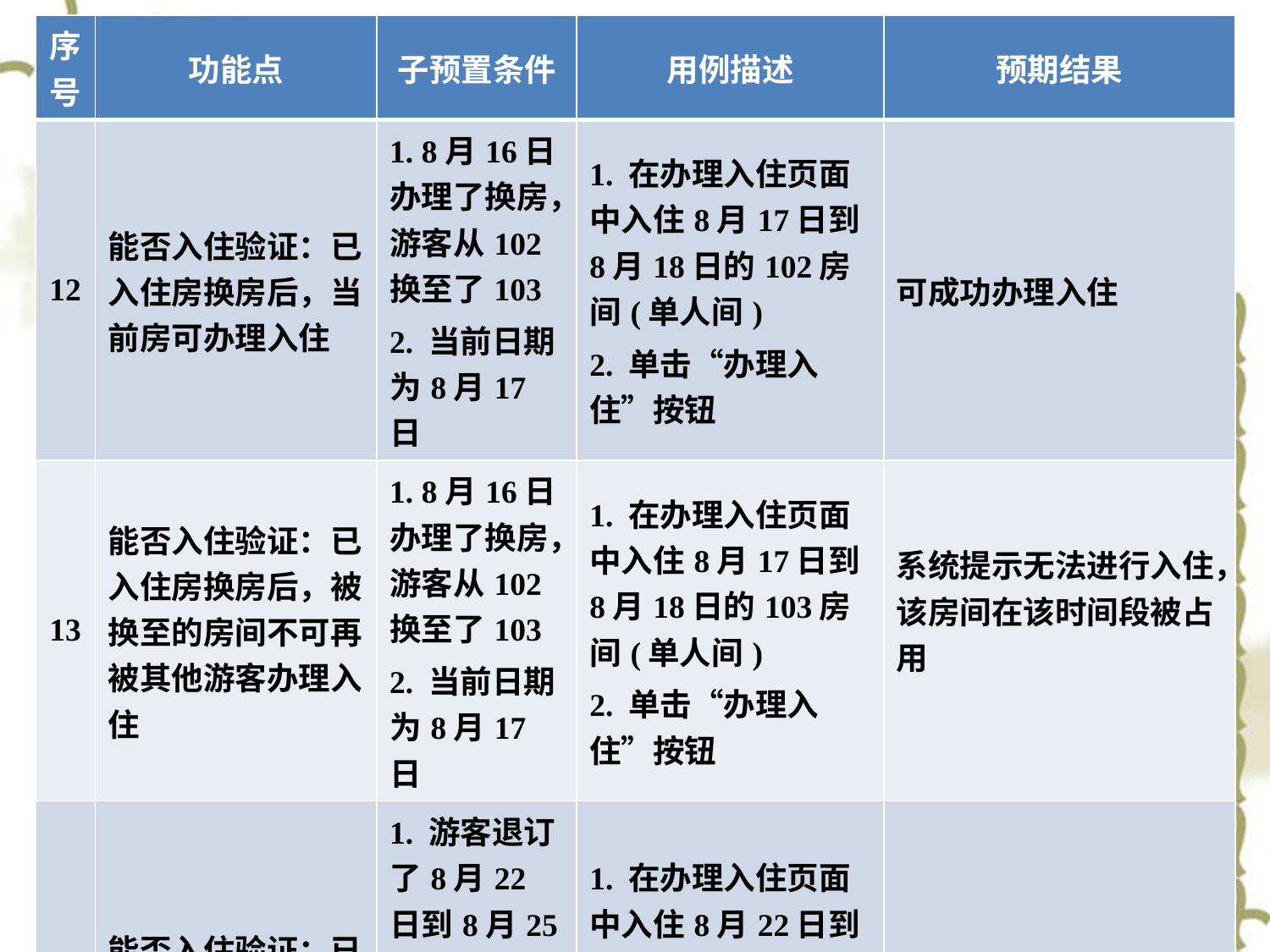

| 序号 | 功能点 | 子预置条件 | 用例描述 | 预期结果 |
| --- | --- | --- | --- | --- |
| 12 | 能否入住验证：已入住房换房后，当前房可办理入住 | 1. 8月16日办理了换房，游客从102换至了103 2. 当前日期为8月17日 | 1. 在办理入住页面中入住8月17日到8月18日的102房间(单人间) 2. 单击“办理入住”按钮 | 可成功办理入住 |
| 13 | 能否入住验证：已入住房换房后，被换至的房间不可再被其他游客办理入住 | 1. 8月16日办理了换房，游客从102换至了103 2. 当前日期为8月17日 | 1. 在办理入住页面中入住8月17日到8月18日的103房间(单人间) 2. 单击“办理入住”按钮 | 系统提示无法进行入住，该房间在该时间段被占用 |
| 14 | 能否入住验证：已预订房退订后，当前房可办理入住 | 1. 游客退订了8月22日到8月25日的102房间预订 2. 当前日期为8月22日 | 1. 在办理入住页面中入住8月22日到8月25日的102房间(单人间) 2. 单击“办理入住”按钮 | 可成功办理入住 |